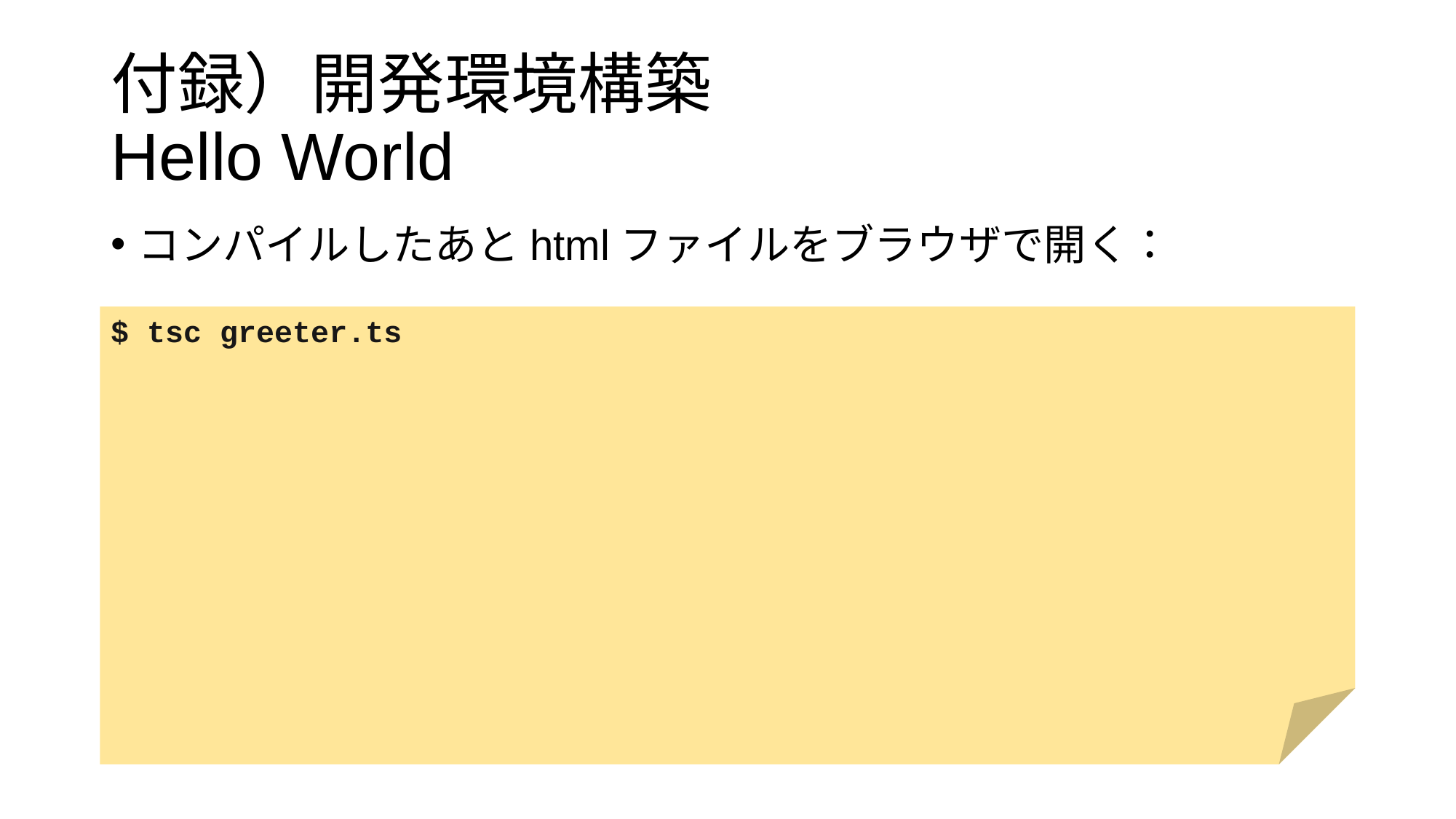

# 付録）開発環境構築 Hello World
コンパイルしたあとhtmlファイルをブラウザで開く：
$ tsc greeter.ts